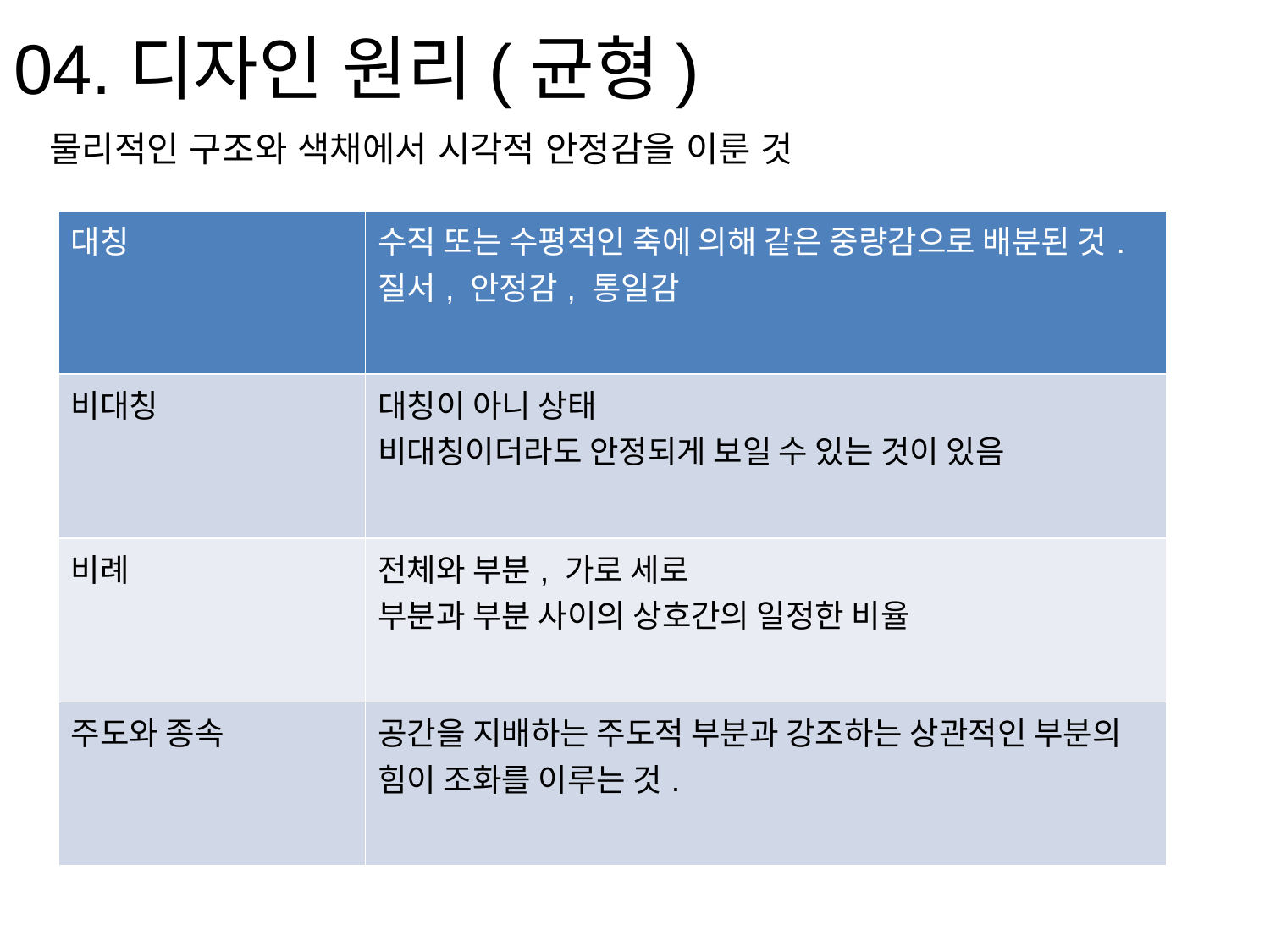

# 04.디자인 원리(균형)
물리적인 구조와 색채에서 시각적 안정감을 이룬 것

| 대칭 | 수직 또는 수평적인 축에 의해 같은 중량감으로 배분된 것. 질서, 안정감, 통일감 |
| --- | --- |
| 비대칭 | 대칭이 아니 상태 비대칭이더라도 안정되게 보일 수 있는 것이 있음 |
| 비례 | 전체와 부분, 가로 세로 부분과 부분 사이의 상호간의 일정한 비율 |
| 주도와 종속 | 공간을 지배하는 주도적 부분과 강조하는 상관적인 부분의 힘이 조화를 이루는 것. |